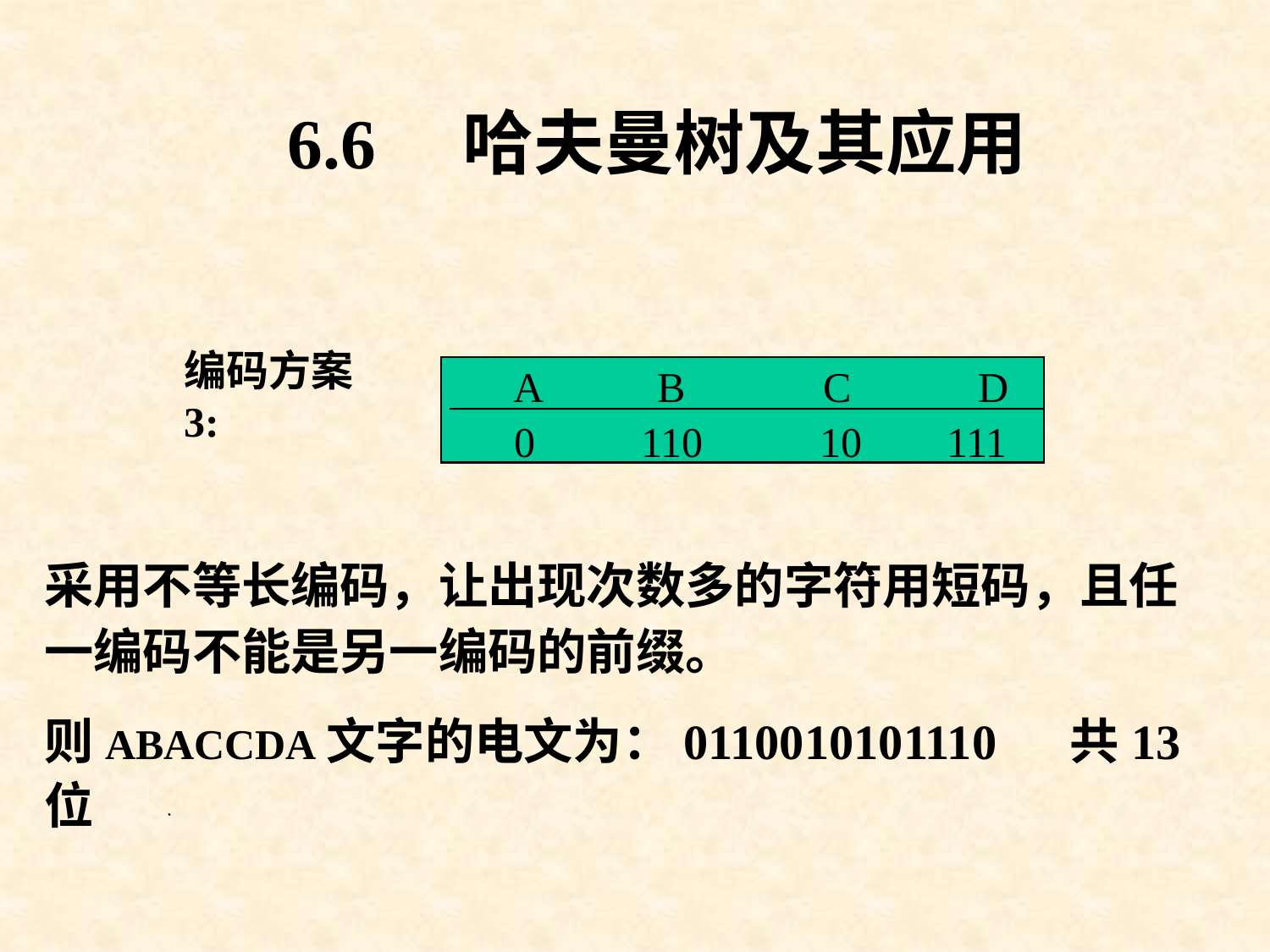

6.6　哈夫曼树及其应用
编码方案3:
   A           B             C            D

0          110           10        111
采用不等长编码，让出现次数多的字符用短码，且任一编码不能是另一编码的前缀。
则ABACCDA文字的电文为：0110010101110     共13位